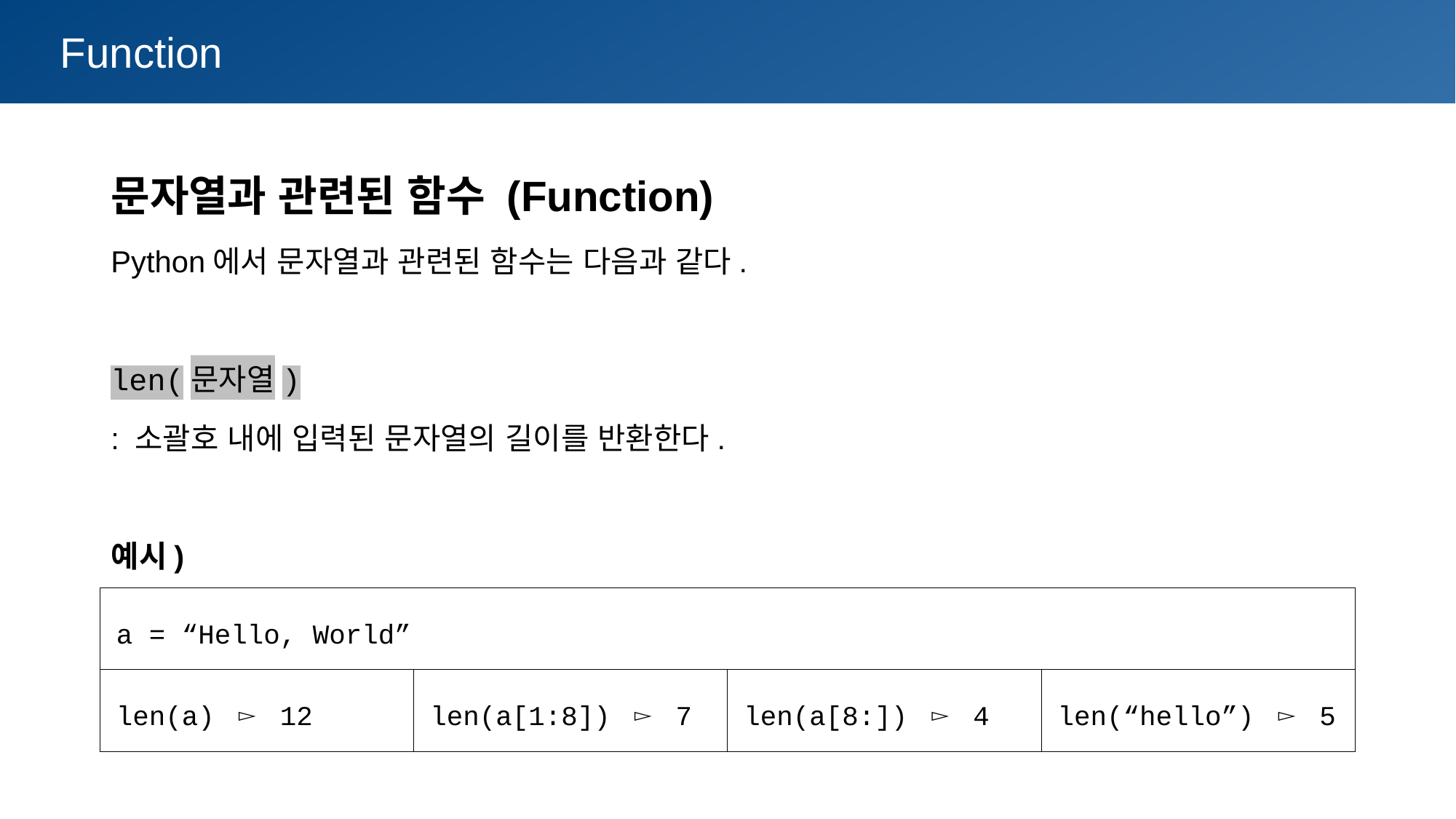

Function
문자열과 관련된 함수 (Function)
Python에서 문자열과 관련된 함수는 다음과 같다.

len(문자열)
: 소괄호 내에 입력된 문자열의 길이를 반환한다.

예시)
| a = “Hello, World” |  |  |  |
| --- | --- | --- | --- |
| len(a) ▻ 12 | len(a[1:8]) ▻ 7 | len(a[8:]) ▻ 4 | len(“hello”) ▻ 5 |